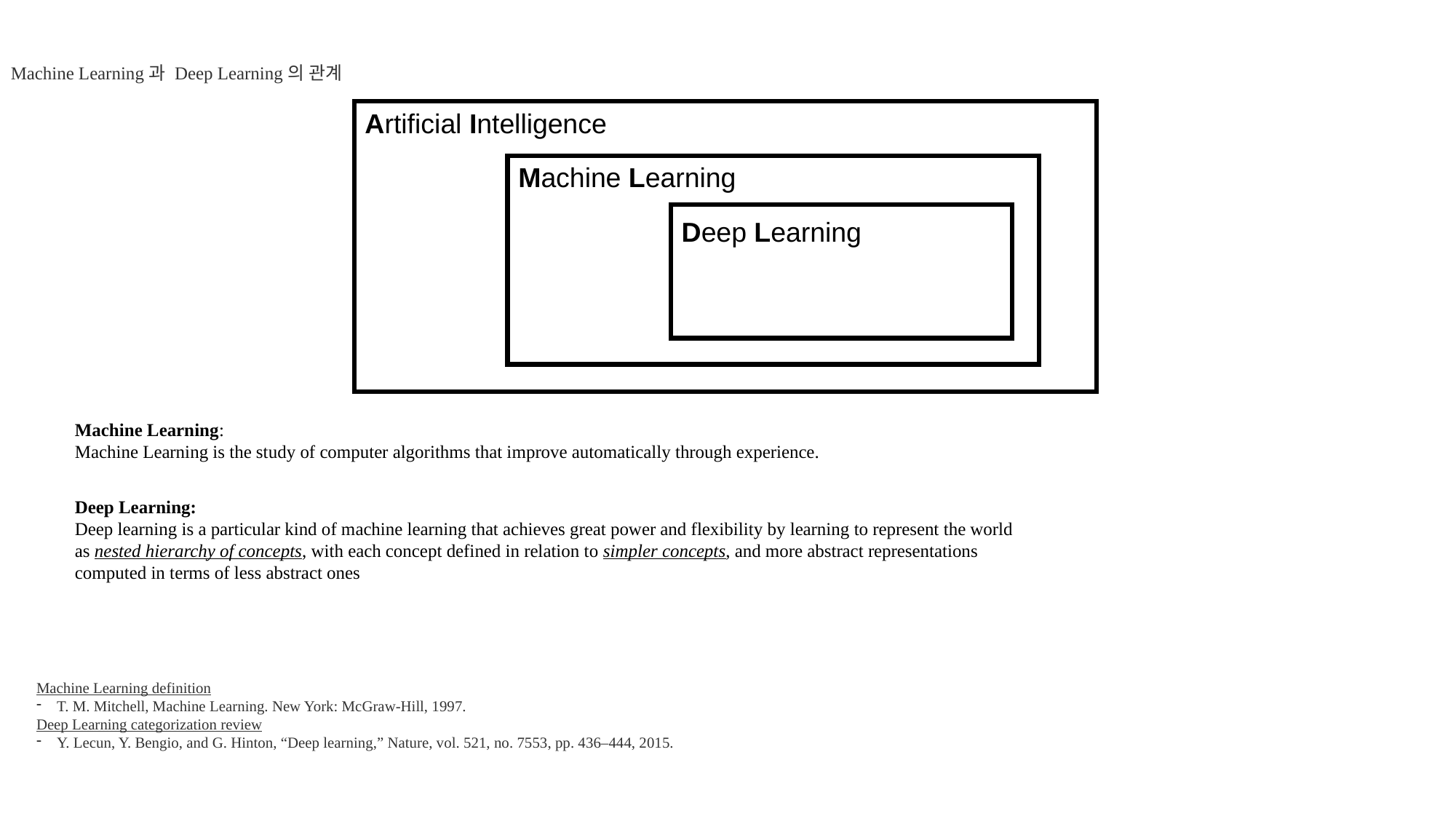

Machine Learning과 Deep Learning의 관계
Artificial Intelligence

Machine Learning

Deep Learning
Machine Learning:
Machine Learning is the study of computer algorithms that improve automatically through experience.
Deep Learning:
Deep learning is a particular kind of machine learning that achieves great power and flexibility by learning to represent the world as nested hierarchy of concepts, with each concept defined in relation to simpler concepts, and more abstract representations computed in terms of less abstract ones
Machine Learning definition
T. M. Mitchell, Machine Learning. New York: McGraw-Hill, 1997.
Deep Learning categorization review
Y. Lecun, Y. Bengio, and G. Hinton, “Deep learning,” Nature, vol. 521, no. 7553, pp. 436–444, 2015.